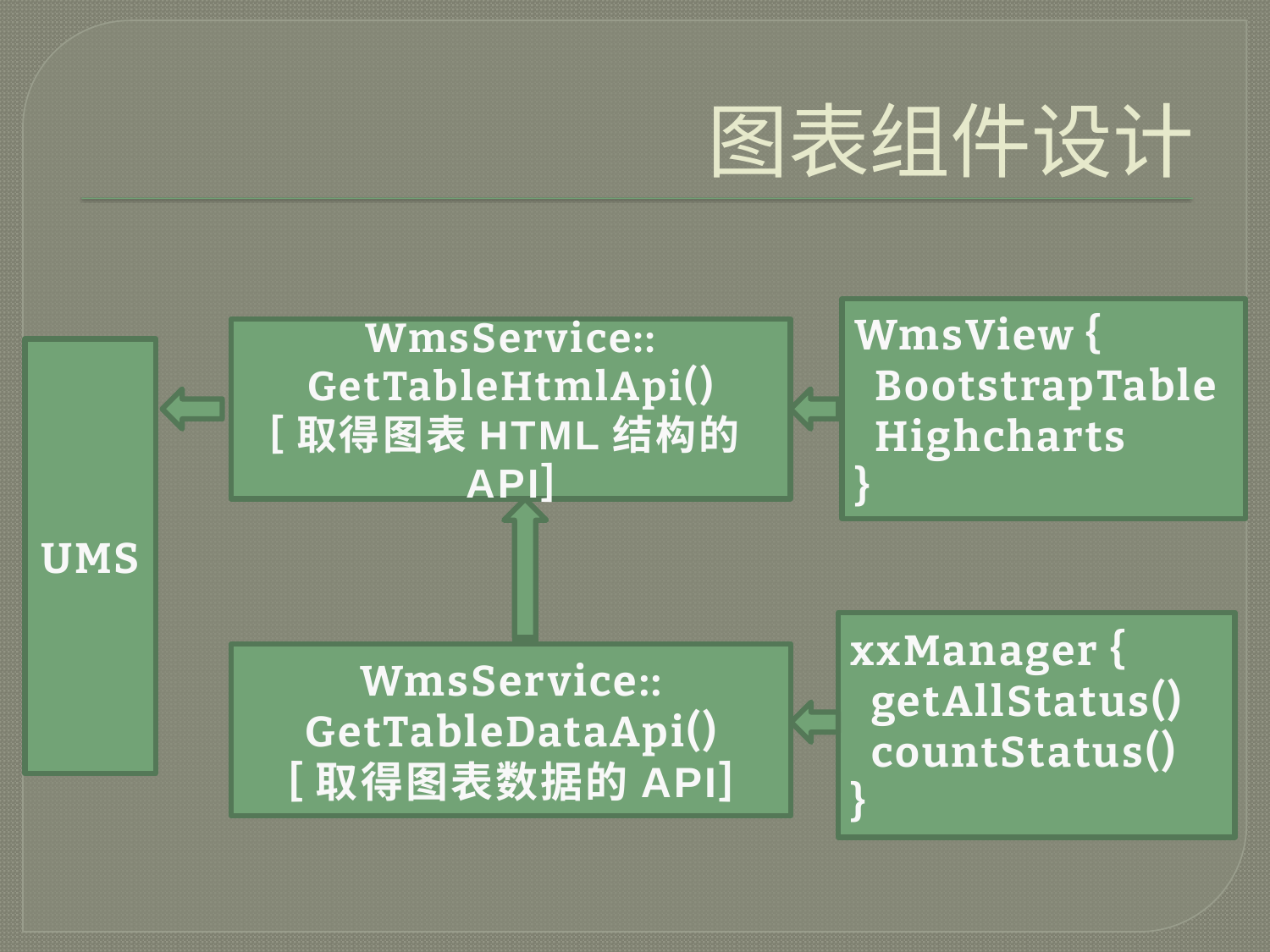

# 图表组件设计

WmsView {
  BootstrapTable
  Highcharts
}
WmsService::
GetTableHtmlApi()
[取得图表HTML结构的API]
UMS

xxManager {
  getAllStatus()
  countStatus()
}
WmsService::
GetTableDataApi()
[取得图表数据的API]